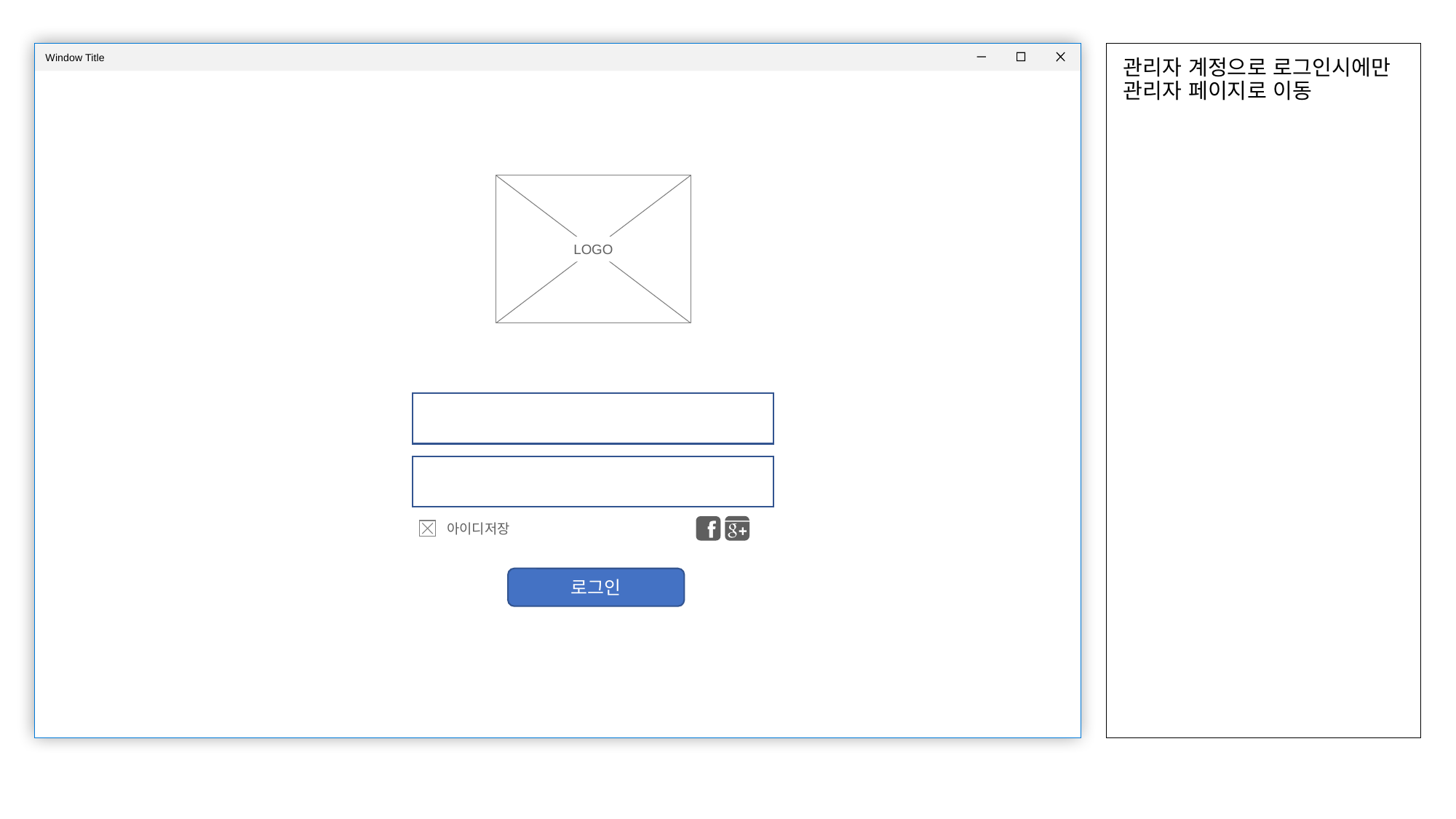

관리자 계정으로 로그인시에만  관리자 페이지로 이동

LOGO

아이디저장

로그인